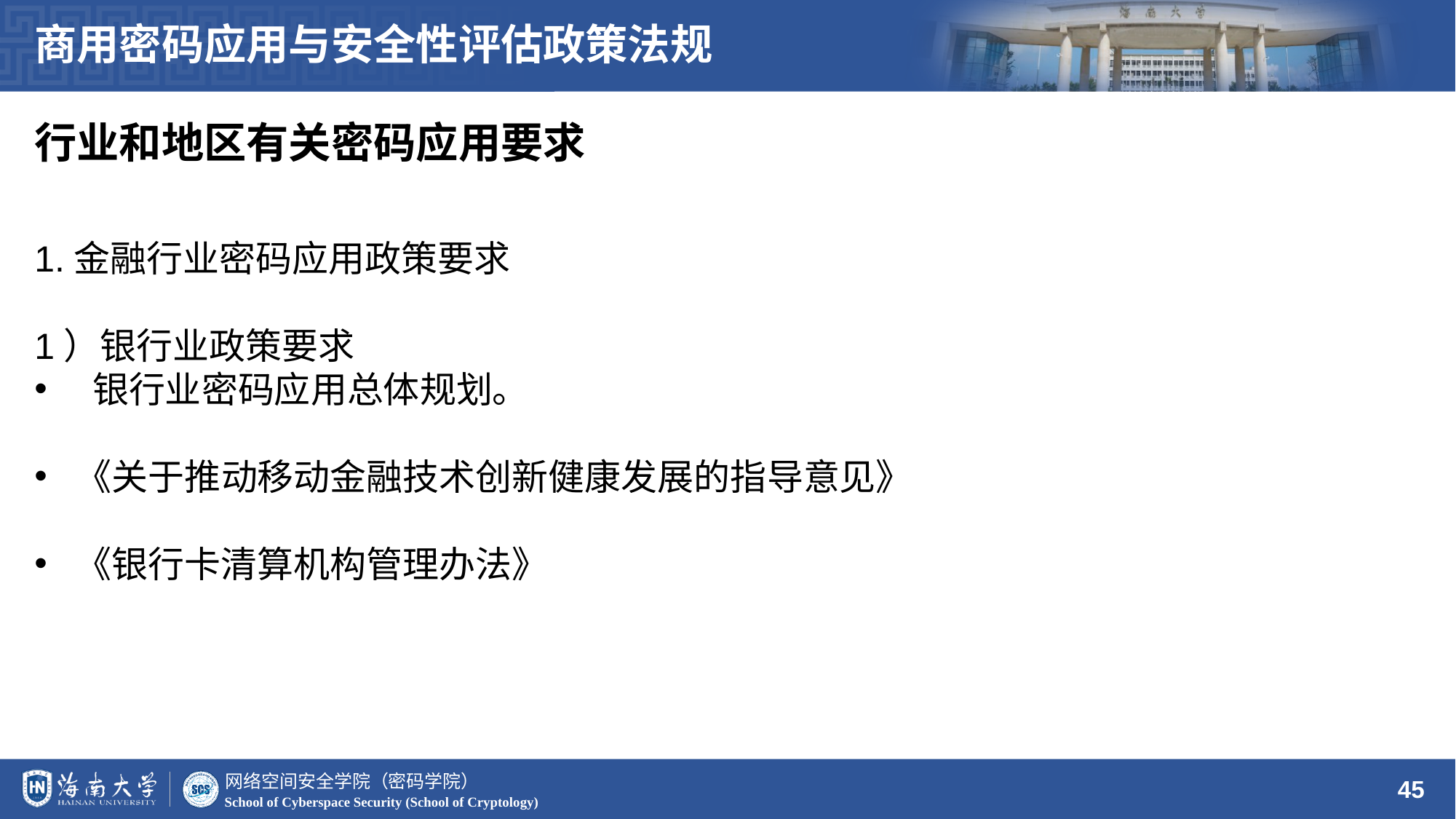

商用密码应用与安全性评估政策法规

行业和地区有关密码应用要求

1.金融行业密码应用政策要求

1）银行业政策要求
 银行业密码应用总体规划。

《关于推动移动金融技术创新健康发展的指导意见》

《银行卡清算机构管理办法》
45